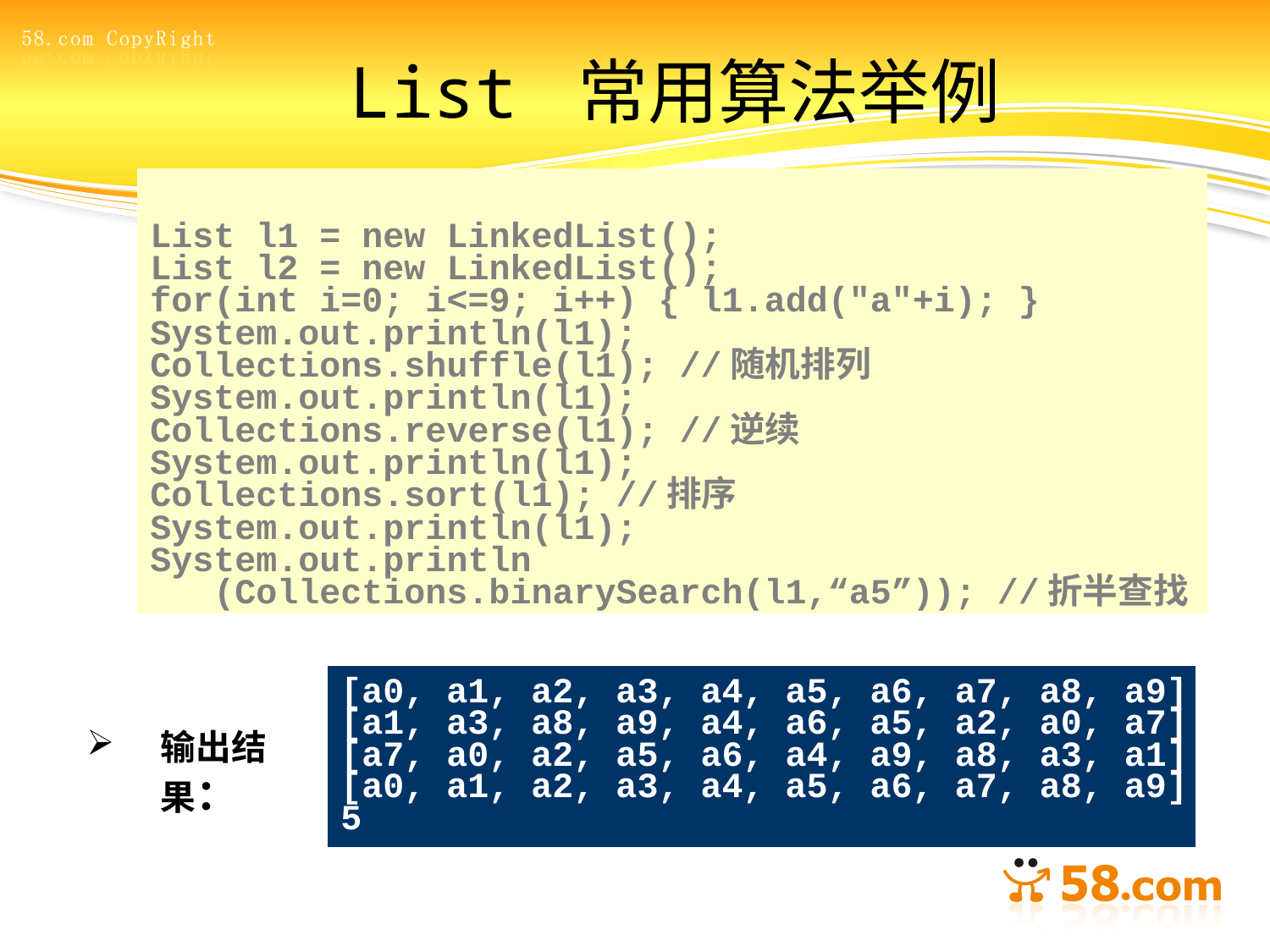

# List 常用算法举例

List l1 = new LinkedList();
List l2 = new LinkedList();
for(int i=0; i<=9; i++) { l1.add("a"+i); }
System.out.println(l1);
Collections.shuffle(l1); //随机排列
System.out.println(l1);
Collections.reverse(l1); //逆续
System.out.println(l1);
Collections.sort(l1); //排序
System.out.println(l1);
System.out.println
   (Collections.binarySearch(l1,“a5”)); //折半查找
[a0, a1, a2, a3, a4, a5, a6, a7, a8, a9]
[a1, a3, a8, a9, a4, a6, a5, a2, a0, a7]
[a7, a0, a2, a5, a6, a4, a9, a8, a3, a1]
[a0, a1, a2, a3, a4, a5, a6, a7, a8, a9]
5
输出结果：